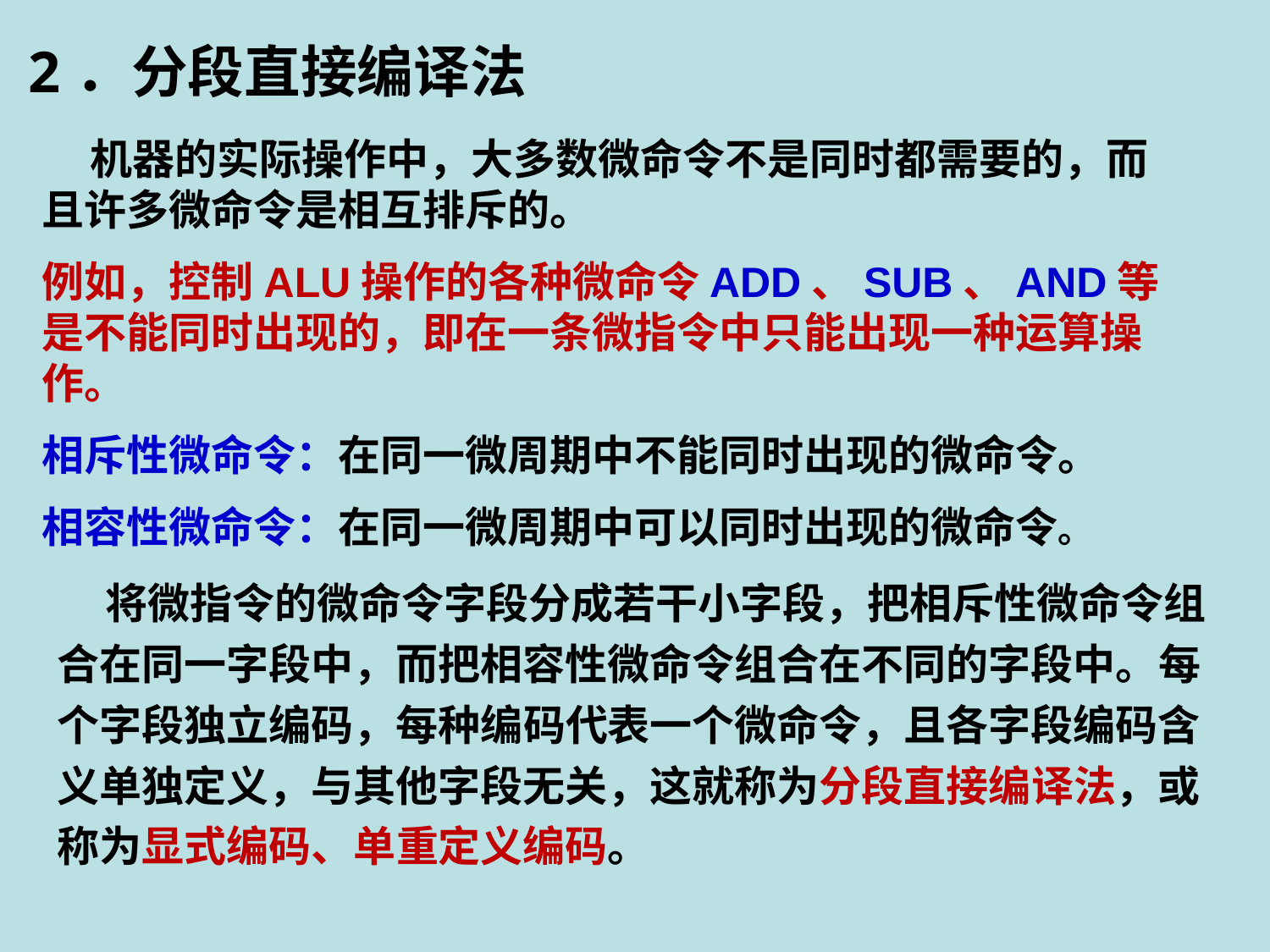

2．分段直接编译法
    机器的实际操作中，大多数微命令不是同时都需要的，而且许多微命令是相互排斥的。
例如，控制ALU操作的各种微命令ADD、SUB、AND等是不能同时出现的，即在一条微指令中只能出现一种运算操作。
相斥性微命令：在同一微周期中不能同时出现的微命令。
相容性微命令：在同一微周期中可以同时出现的微命令。
    将微指令的微命令字段分成若干小字段，把相斥性微命令组合在同一字段中，而把相容性微命令组合在不同的字段中。每个字段独立编码，每种编码代表一个微命令，且各字段编码含义单独定义，与其他字段无关，这就称为分段直接编译法，或称为显式编码、单重定义编码。